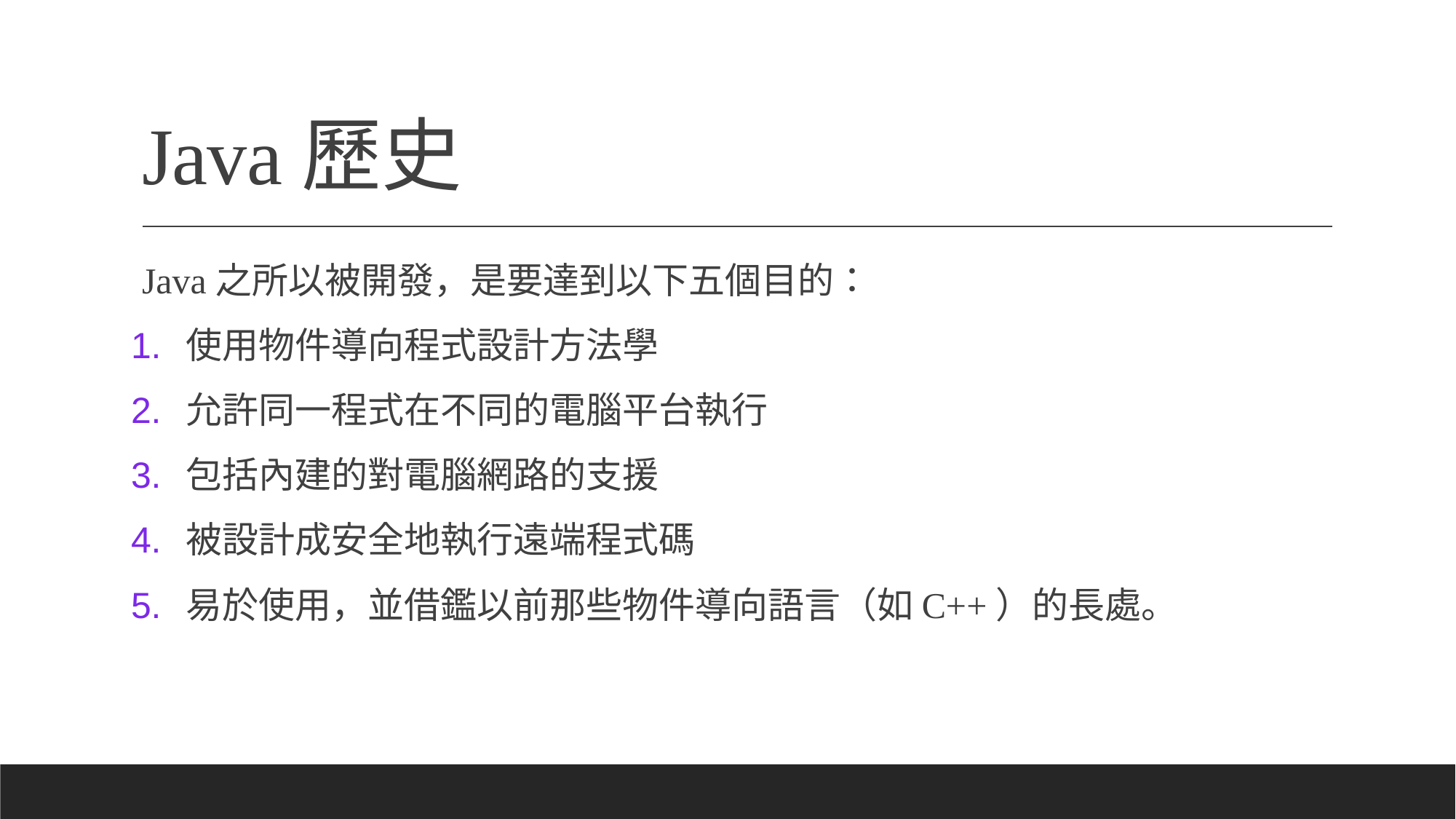

# Java歷史
Java之所以被開發，是要達到以下五個目的：
使用物件導向程式設計方法學
允許同一程式在不同的電腦平台執行
包括內建的對電腦網路的支援
被設計成安全地執行遠端程式碼
易於使用，並借鑑以前那些物件導向語言（如C++）的長處。